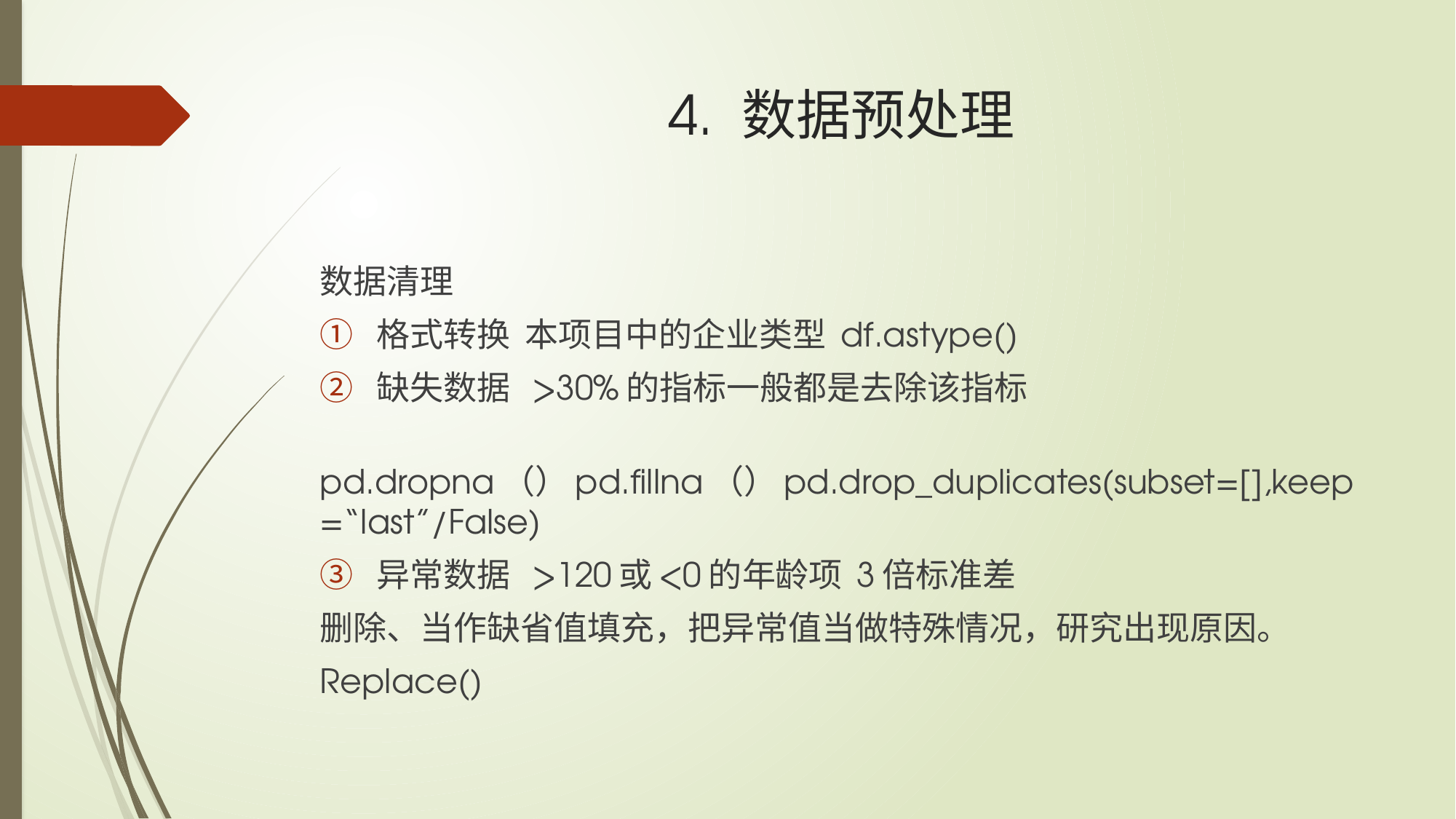

# 4. 数据预处理
数据清理
格式转换  本项目中的企业类型 df.astype()
缺失数据  >30%的指标一般都是去除该指标
 pd.dropna（）pd.fillna（）pd.drop_duplicates(subset=[],keep=“last”/False)
异常数据  >120或<0的年龄项 3倍标准差
删除、当作缺省值填充，把异常值当做特殊情况，研究出现原因。
Replace()